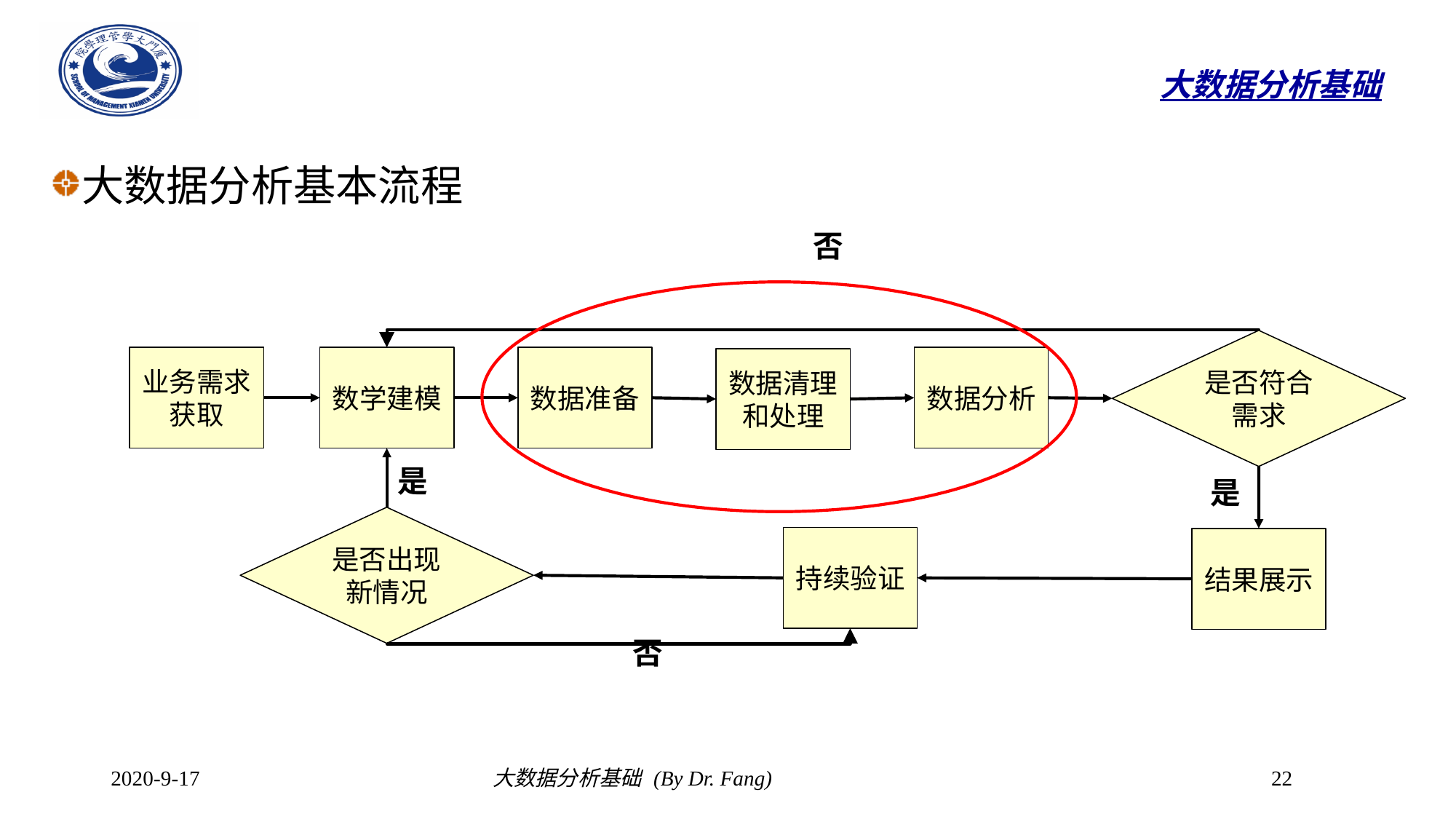

# 大数据分析基础
大数据分析基本流程
否
是否符合需求
业务需求获取
数学建模
数据准备
数据分析
数据清理和处理
是
是
是否出现新情况
持续验证
结果展示
否

2020-9-17
大数据分析基础 (By Dr. Fang)
22